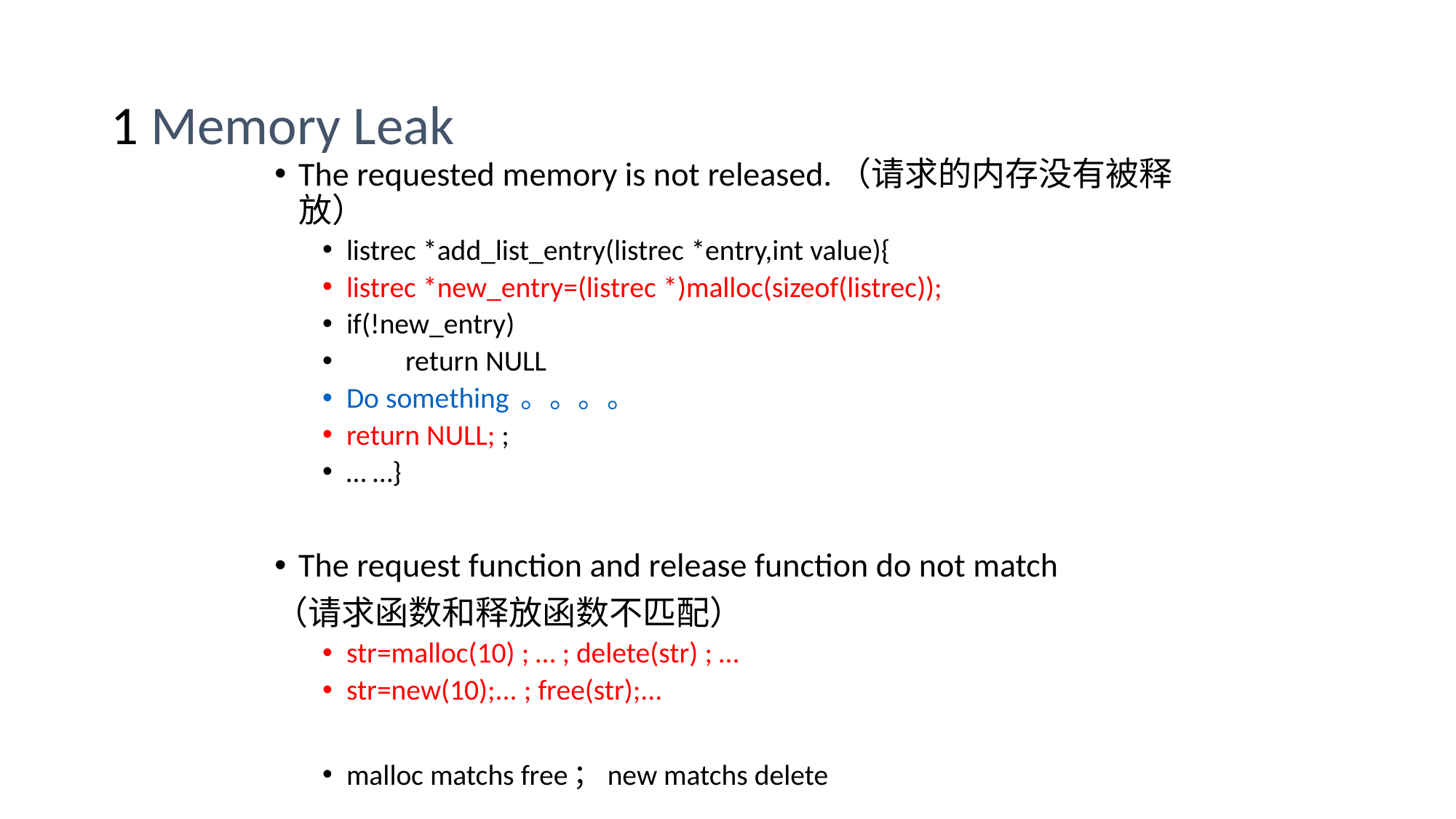

# 1 Memory Leak
The requested memory is not released.（请求的内存没有被释放）
listrec *add_list_entry(listrec *entry,int value){
listrec *new_entry=(listrec *)malloc(sizeof(listrec));
if(!new_entry)
         return NULL
Do something 。。。。
return NULL; ;
… …}

The request function and release function do not match
（请求函数和释放函数不匹配）
str=malloc(10) ; … ; delete(str) ; …
str=new(10);... ; free(str);...

malloc matchs free；new matchs delete